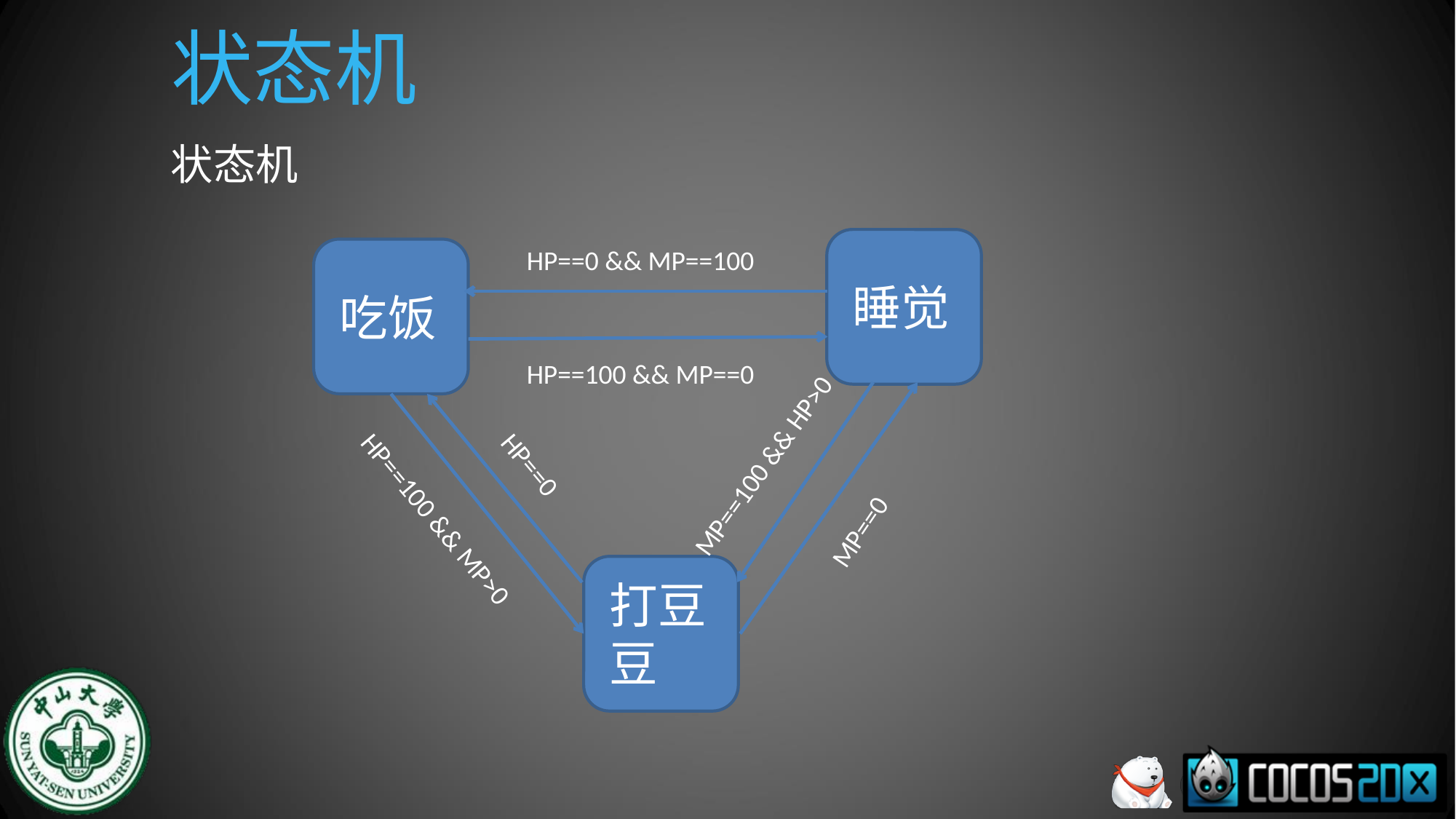

# 状态机
状态机

睡觉
HP==0 && MP==100

吃饭
HP==100 && MP==0
MP==0
HP==100 && MP>0
MP==100 && HP>0
HP==0

打豆豆